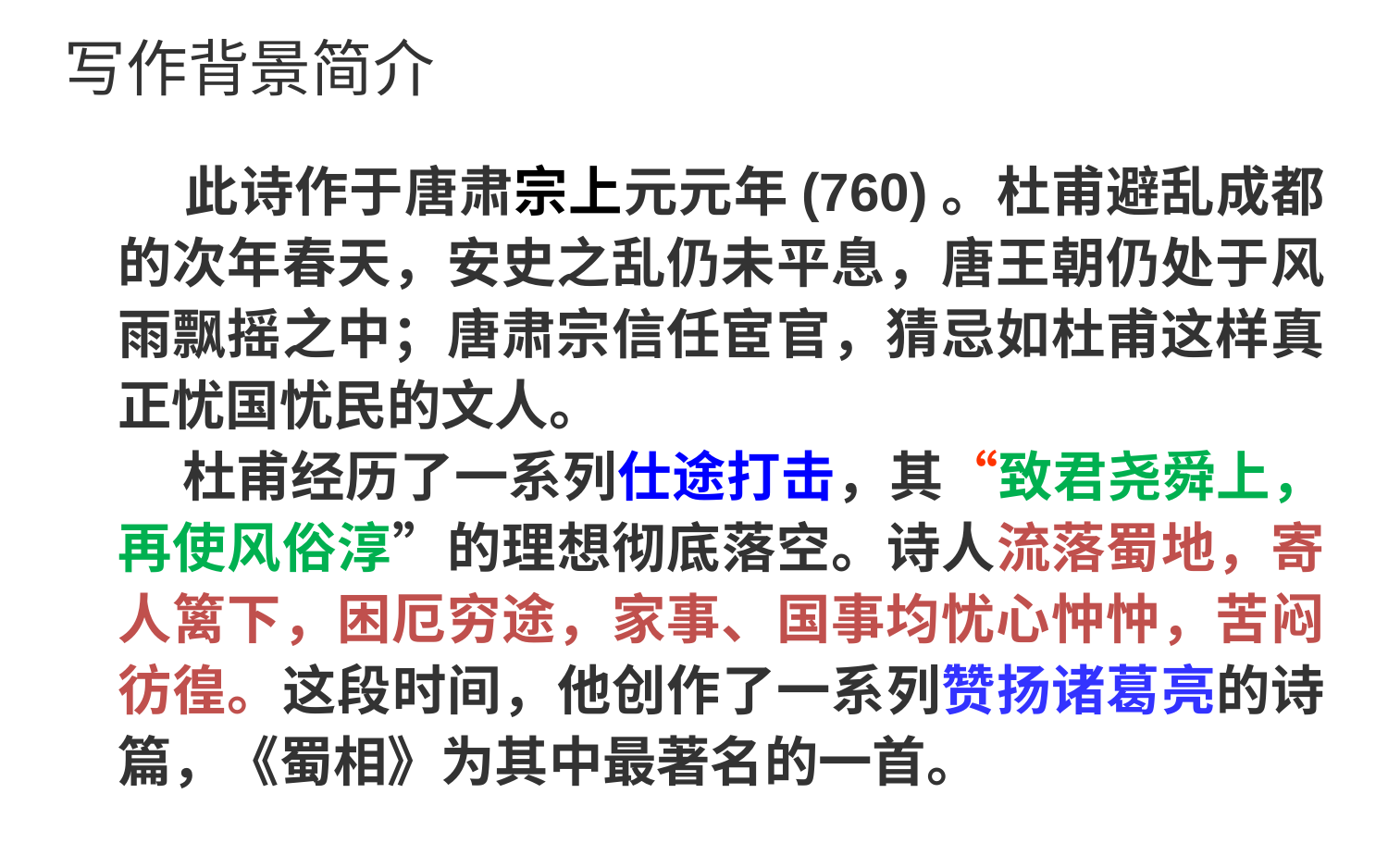

写作背景简介
    此诗作于唐肃宗上元元年(760)。杜甫避乱成都的次年春天，安史之乱仍未平息，唐王朝仍处于风雨飘摇之中；唐肃宗信任宦官，猜忌如杜甫这样真正忧国忧民的文人。
    杜甫经历了一系列仕途打击，其“致君尧舜上，再使风俗淳”的理想彻底落空。诗人流落蜀地，寄人篱下，困厄穷途，家事、国事均忧心忡忡，苦闷彷徨。这段时间，他创作了一系列赞扬诸葛亮的诗篇，《蜀相》为其中最著名的一首。